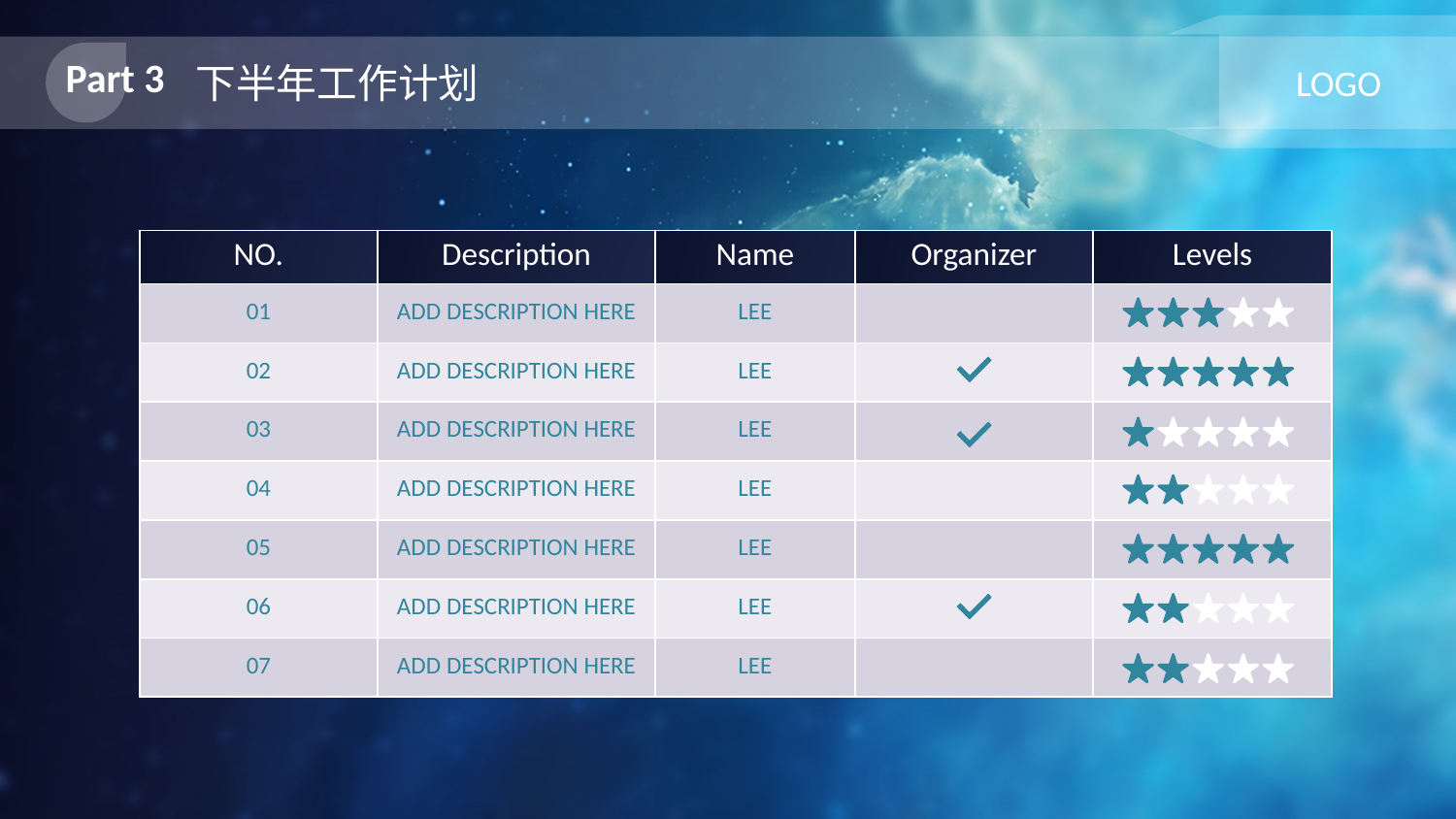

Part 3
下半年工作计划
LOGO
| NO. | Description | Name | Organizer | Levels |
| --- | --- | --- | --- | --- |
| 01 | ADD DESCRIPTION HERE | LEE |  |  |
| 02 | ADD DESCRIPTION HERE | LEE |  |  |
| 03 | ADD DESCRIPTION HERE | LEE |  |  |
| 04 | ADD DESCRIPTION HERE | LEE |  |  |
| 05 | ADD DESCRIPTION HERE | LEE |  |  |
| 06 | ADD DESCRIPTION HERE | LEE |  |  |
| 07 | ADD DESCRIPTION HERE | LEE |  |  |